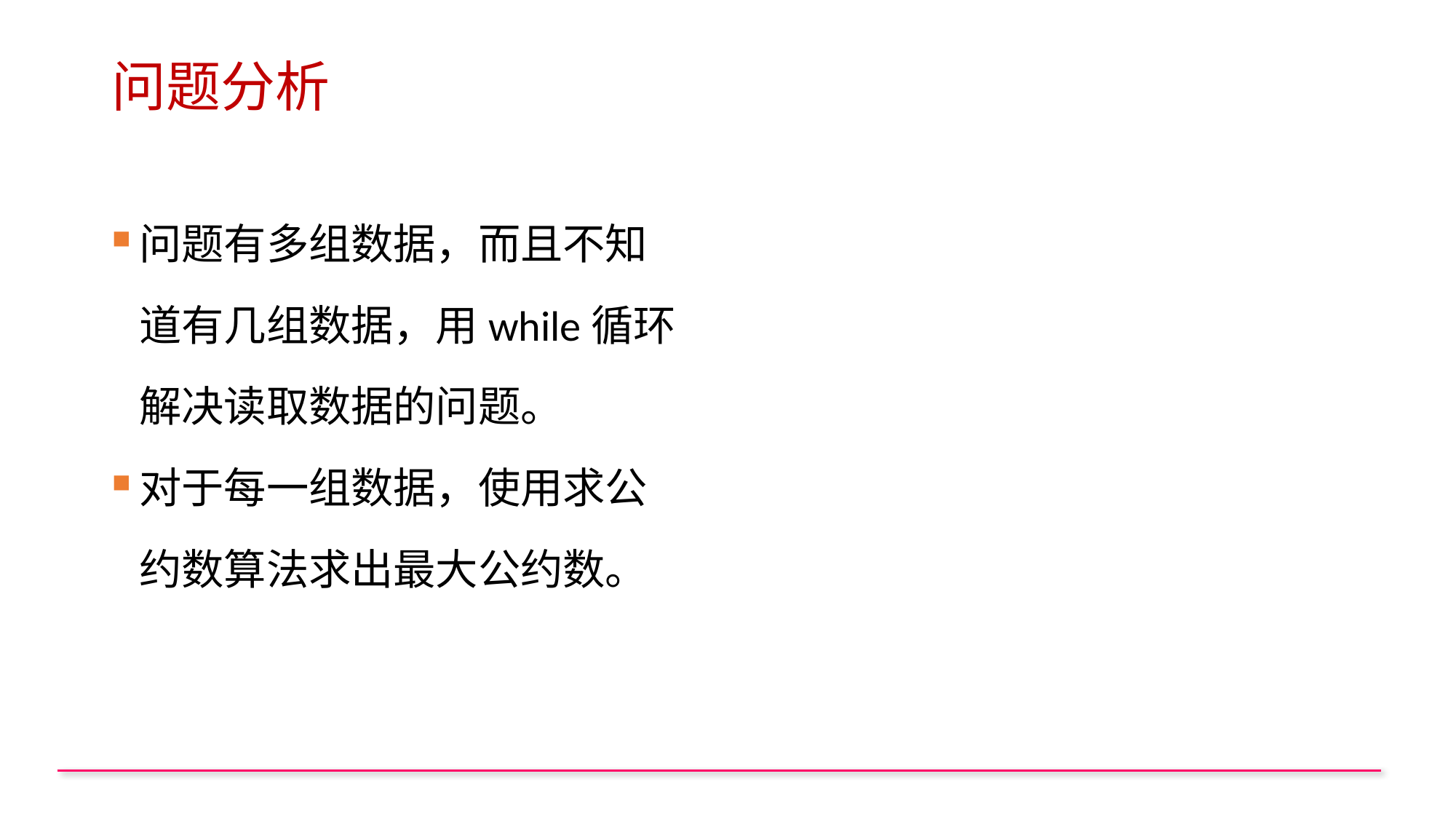

# 问题分析
问题有多组数据，而且不知道有几组数据，用while循环解决读取数据的问题。
对于每一组数据，使用求公约数算法求出最大公约数。